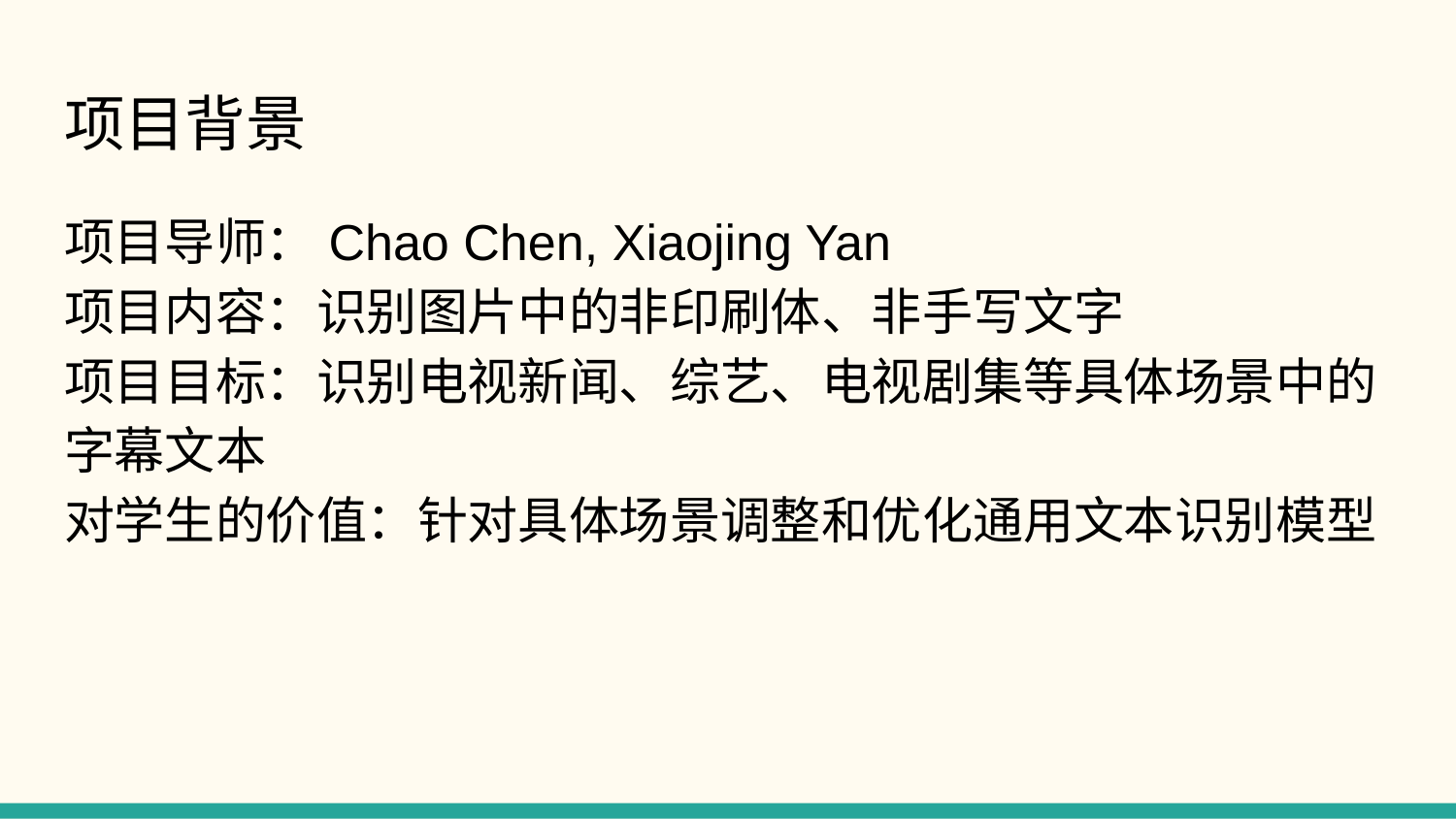

# 项目背景
项目导师：Chao Chen, Xiaojing Yan
项目内容：识别图片中的非印刷体、非手写文字
项目目标：识别电视新闻、综艺、电视剧集等具体场景中的字幕文本
对学生的价值：针对具体场景调整和优化通用文本识别模型